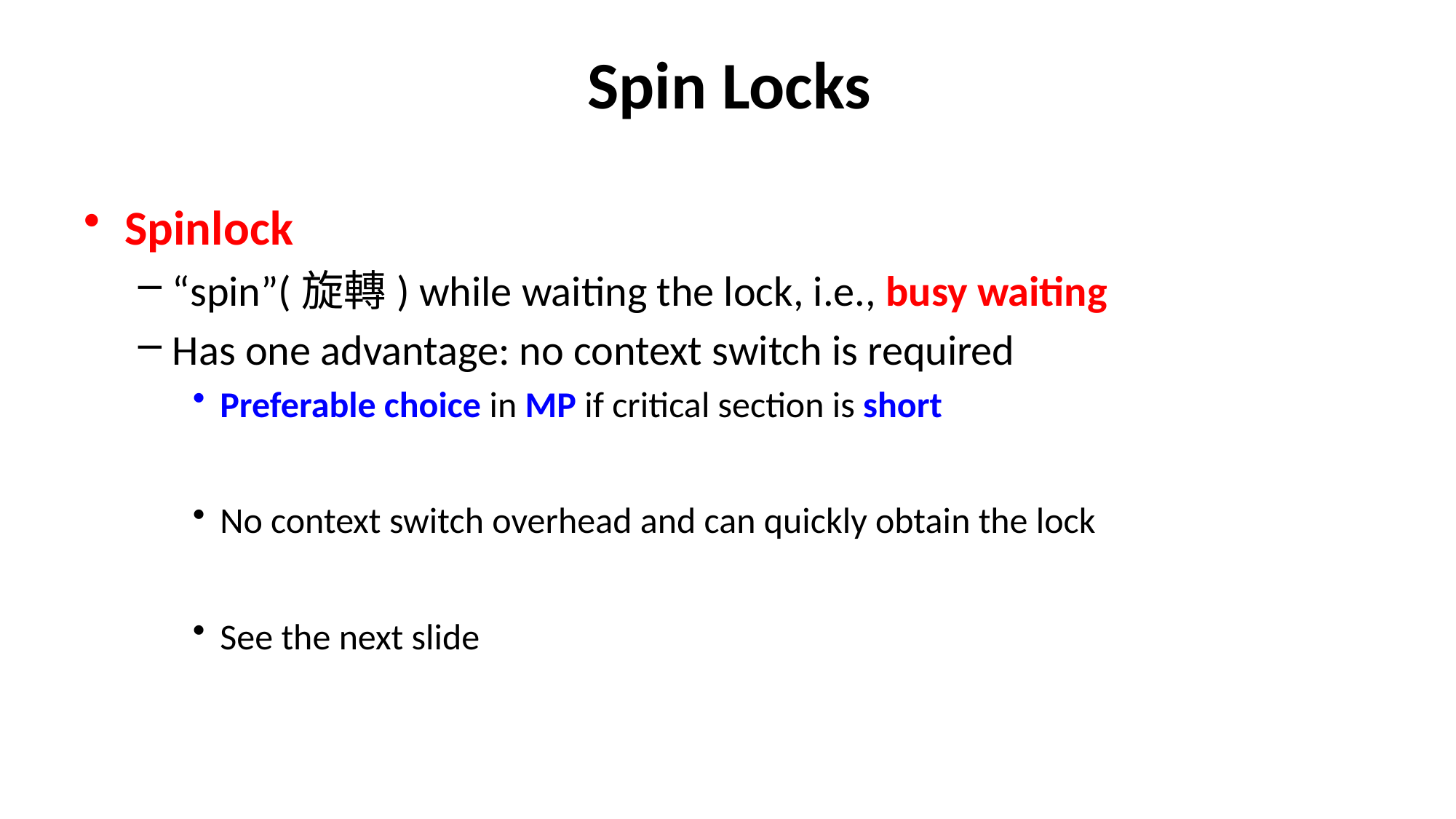

# Spin Locks
Spinlock
“spin”(旋轉) while waiting the lock, i.e., busy waiting
Has one advantage: no context switch is required
Preferable choice in MP if critical section is short

No context switch overhead and can quickly obtain the lock

See the next slide